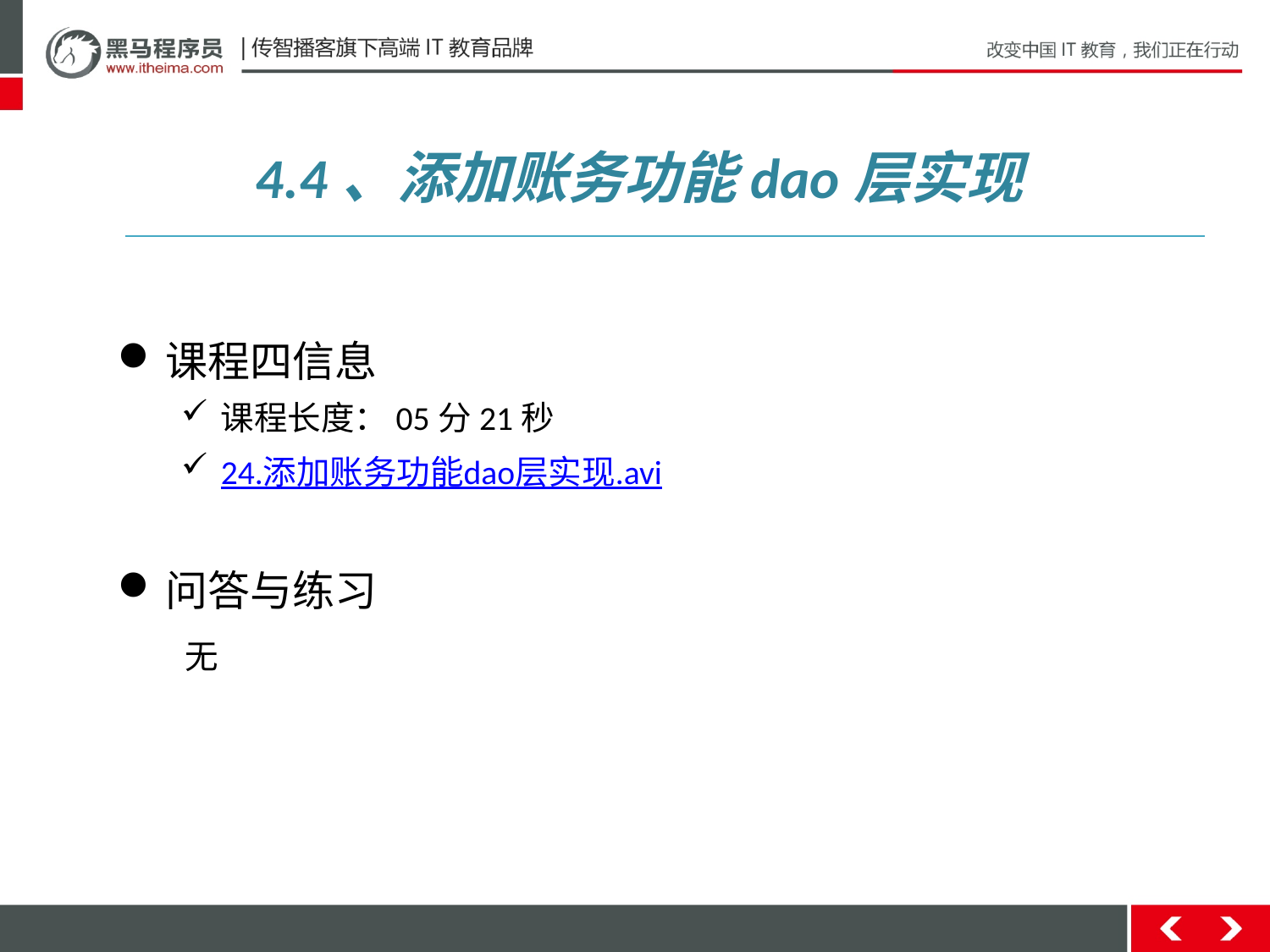

4.4、添加账务功能dao层实现

课程四信息
课程长度：05分21秒
24.添加账务功能dao层实现.avi

问答与练习
      无